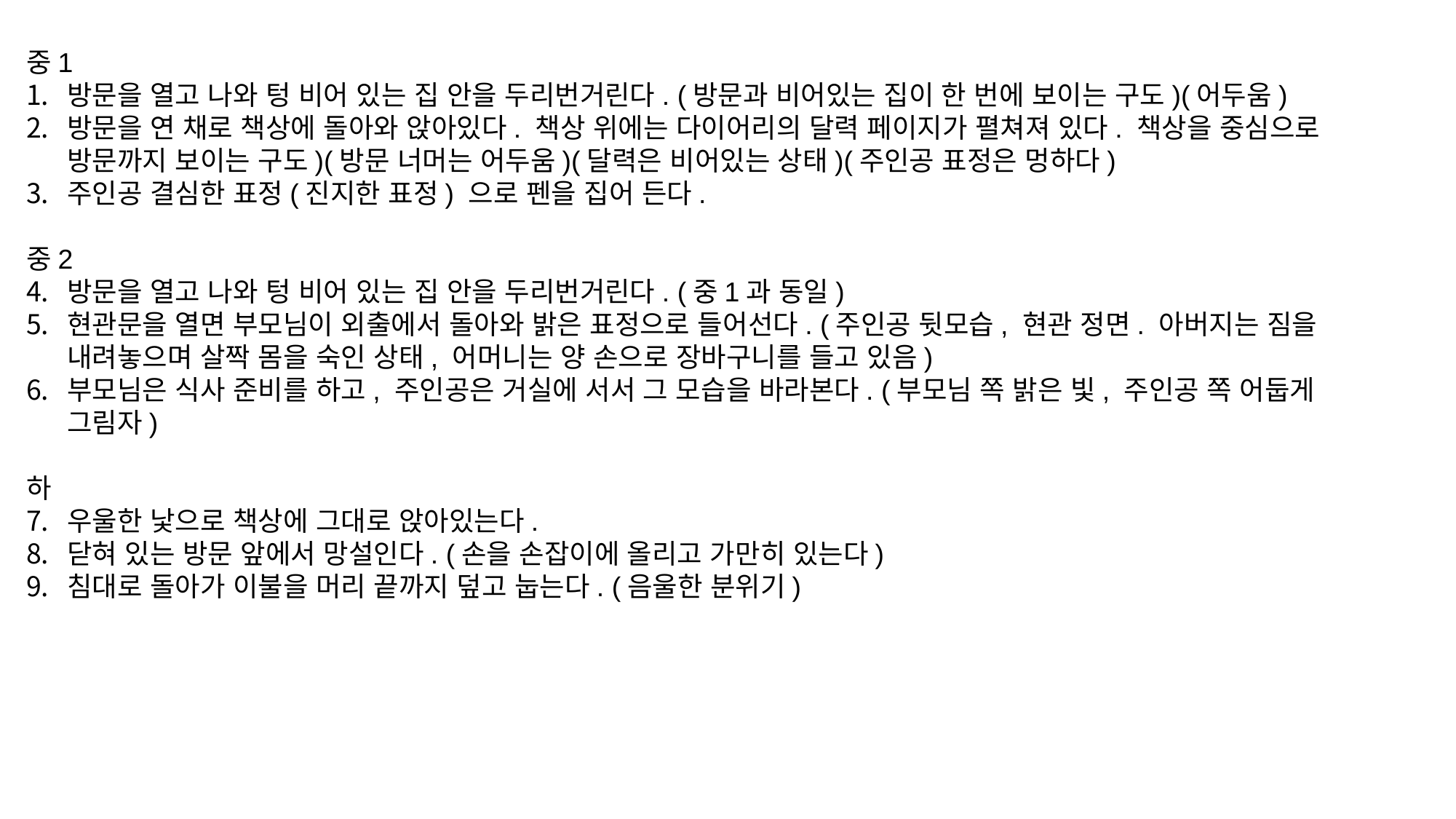

중1
방문을 열고 나와 텅 비어 있는 집 안을 두리번거린다. (방문과 비어있는 집이 한 번에 보이는 구도)(어두움)
방문을 연 채로 책상에 돌아와 앉아있다. 책상 위에는 다이어리의 달력 페이지가 펼쳐져 있다. 책상을 중심으로 방문까지 보이는 구도)(방문 너머는 어두움)(달력은 비어있는 상태)(주인공 표정은 멍하다)
주인공 결심한 표정(진지한 표정) 으로 펜을 집어 든다.

중2
방문을 열고 나와 텅 비어 있는 집 안을 두리번거린다. (중1과 동일)
현관문을 열면 부모님이 외출에서 돌아와 밝은 표정으로 들어선다. (주인공 뒷모습, 현관 정면. 아버지는 짐을 내려놓으며 살짝 몸을 숙인 상태, 어머니는 양 손으로 장바구니를 들고 있음)
부모님은 식사 준비를 하고, 주인공은 거실에 서서 그 모습을 바라본다. (부모님 쪽 밝은 빛, 주인공 쪽 어둡게 그림자)

하
우울한 낯으로 책상에 그대로 앉아있는다.
닫혀 있는 방문 앞에서 망설인다. (손을 손잡이에 올리고 가만히 있는다)
침대로 돌아가 이불을 머리 끝까지 덮고 눕는다. (음울한 분위기)